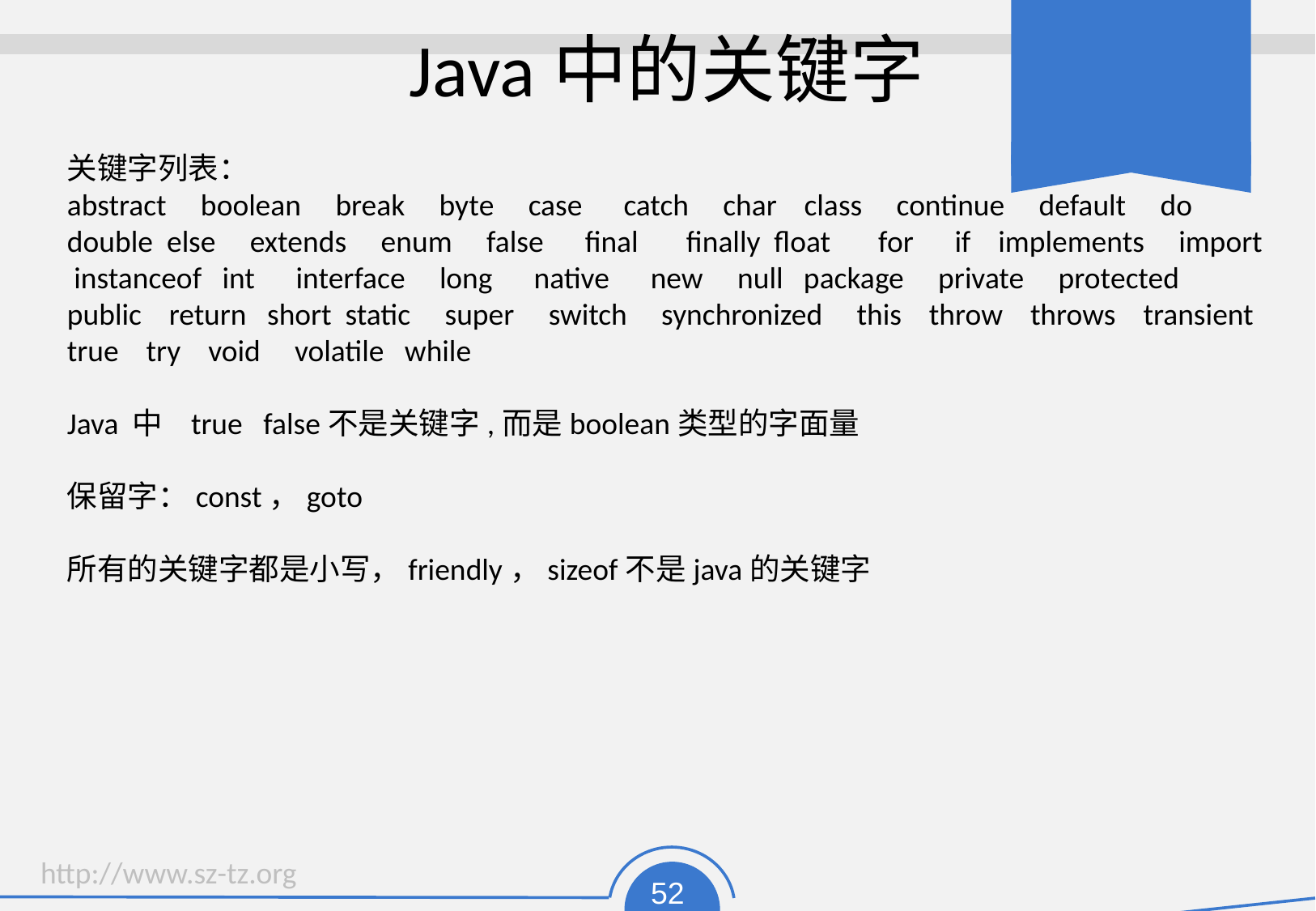

# Java中的关键字
关键字列表：
abstract     boolean     break     byte     case      catch     char    class     continue     default     do      double  else     extends     enum     false      final       finally  float       for      if    implements     import    instanceof   int      interface     long      native      new     null   package     private     protected    public    return   short  static     super     switch     synchronized     this    throw    throws    transient    true    try    void     volatile   while

Java 中   true   false不是关键字,而是boolean类型的字面量

保留字：const，goto
所有的关键字都是小写，friendly，sizeof不是java的关键字